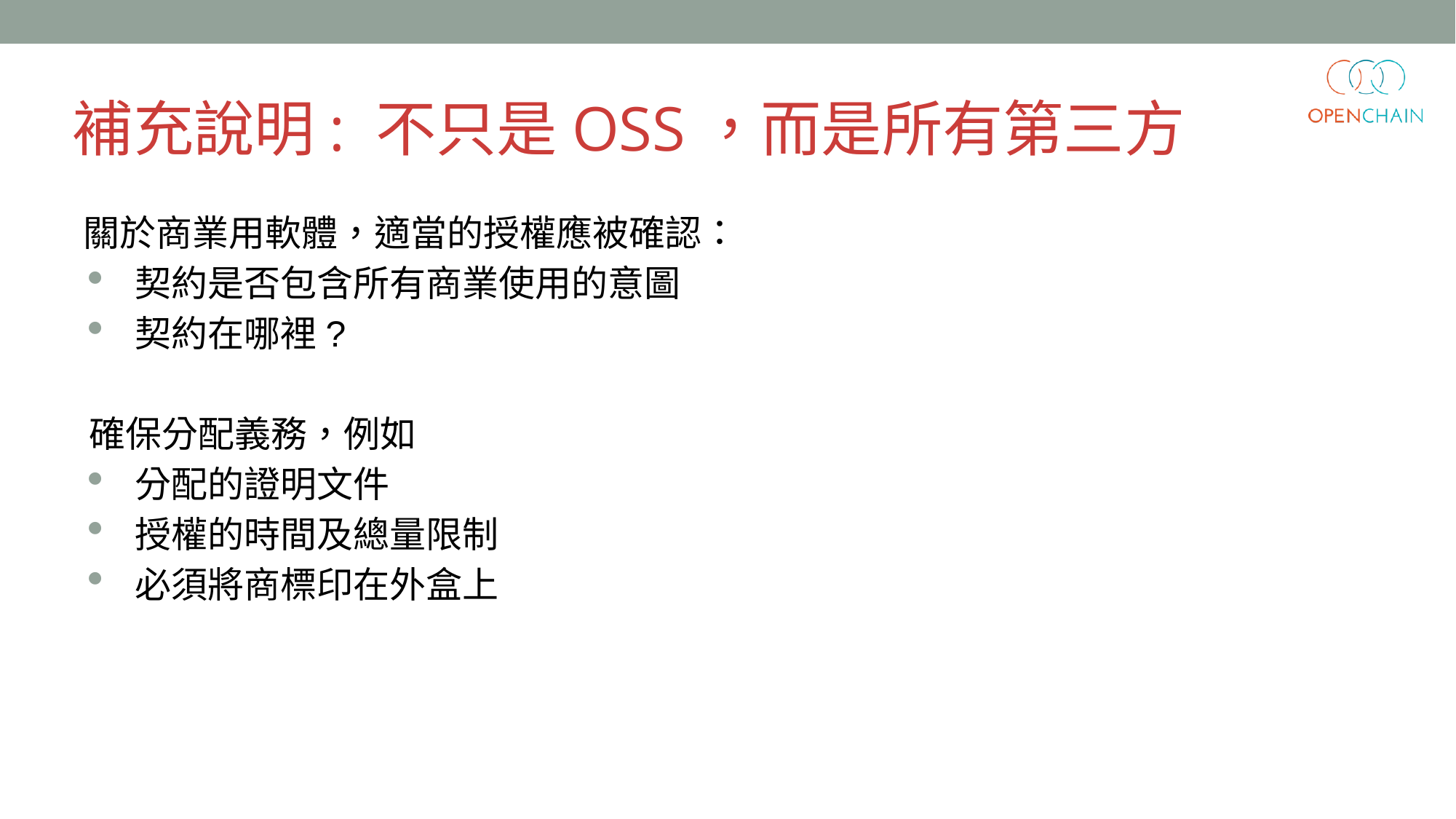

補充說明: 不只是OSS，而是所有第三方
關於商業用軟體，適當的授權應被確認：
契約是否包含所有商業使用的意圖
契約在哪裡?
確保分配義務，例如
分配的證明文件
授權的時間及總量限制
必須將商標印在外盒上